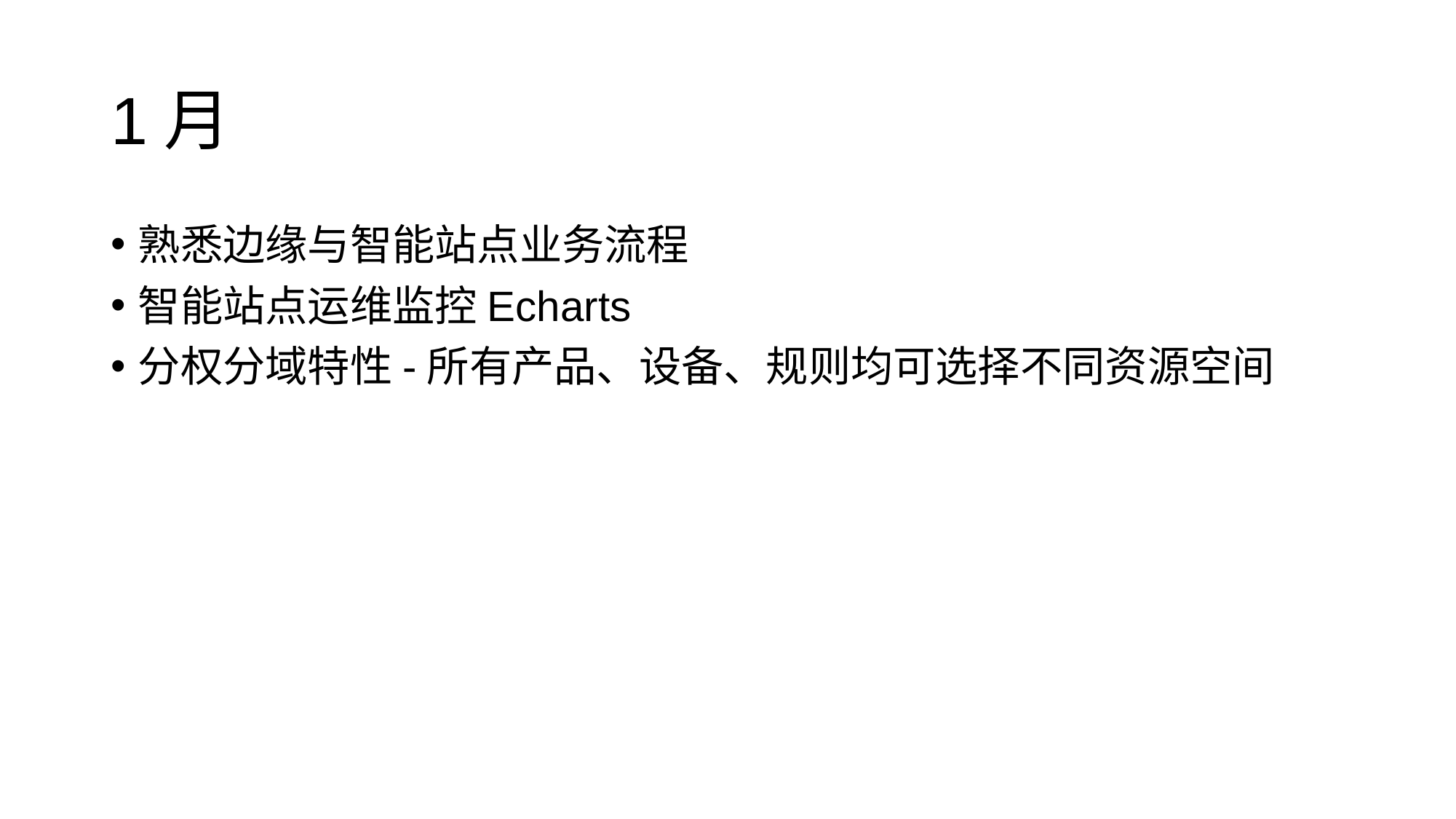

# 1月
熟悉边缘与智能站点业务流程
智能站点运维监控Echarts
分权分域特性-所有产品、设备、规则均可选择不同资源空间